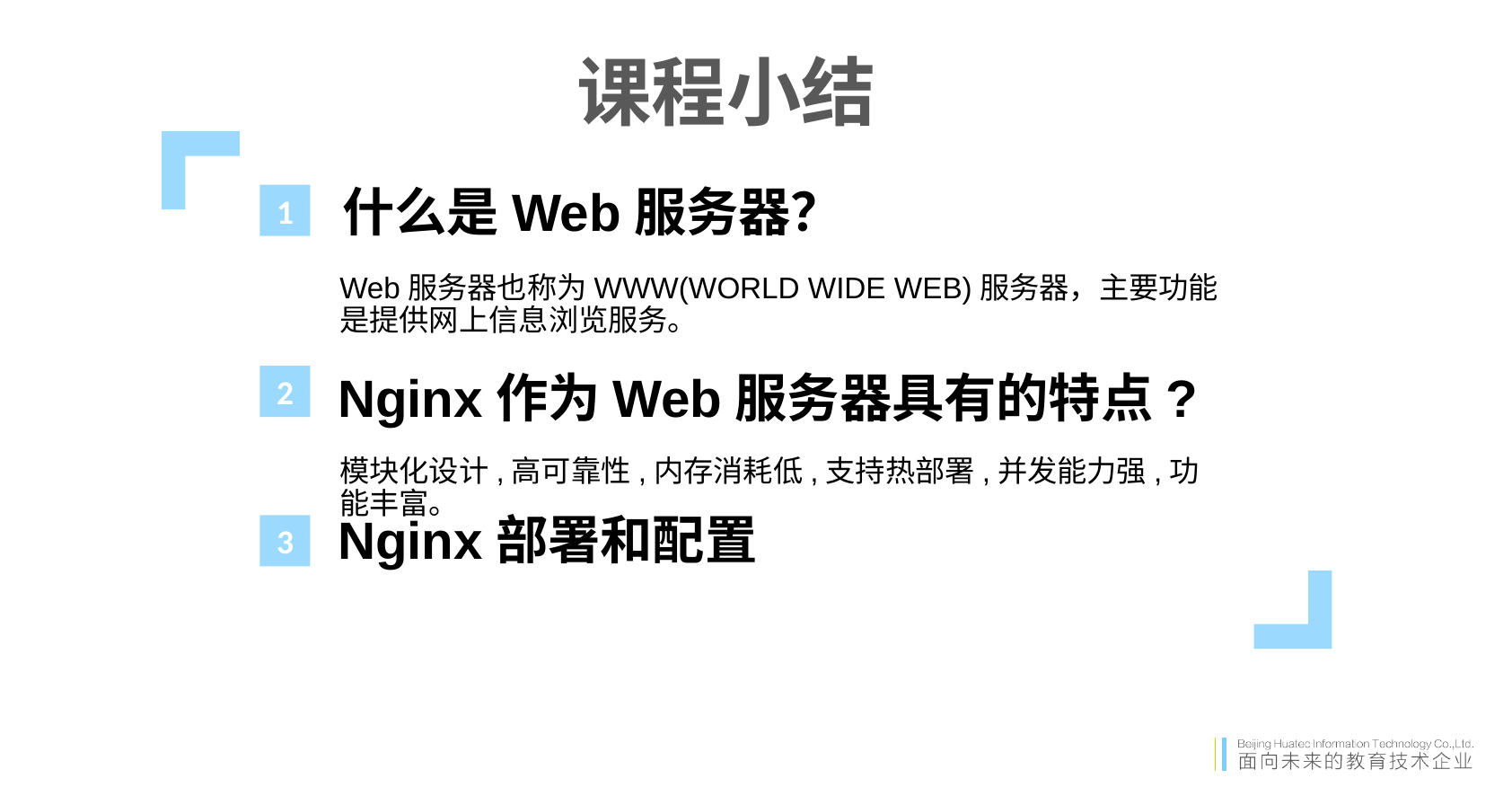

课程小结

什么是Web服务器？
1
Web服务器也称为WWW(WORLD WIDE WEB)服务器，主要功能是提供网上信息浏览服务。
2
Nginx作为Web服务器具有的特点?

Nginx部署和配置

模块化设计,高可靠性,内存消耗低,支持热部署,并发能力强,功能丰富。
3